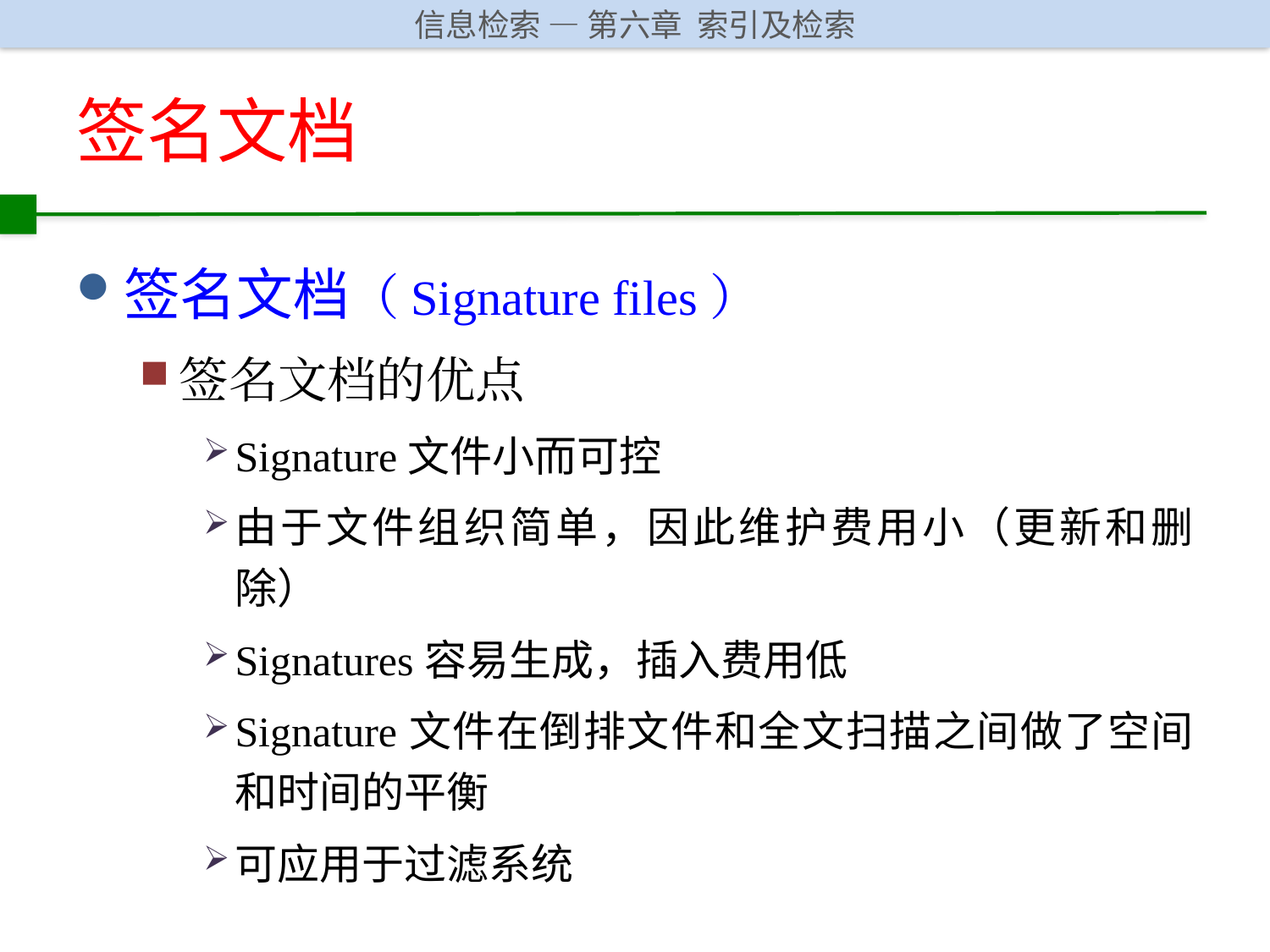

# 签名文档
签名文档（Signature files）
签名文档的优点
Signature文件小而可控
由于文件组织简单，因此维护费用小（更新和删除）
Signatures容易生成，插入费用低
Signature文件在倒排文件和全文扫描之间做了空间和时间的平衡
可应用于过滤系统